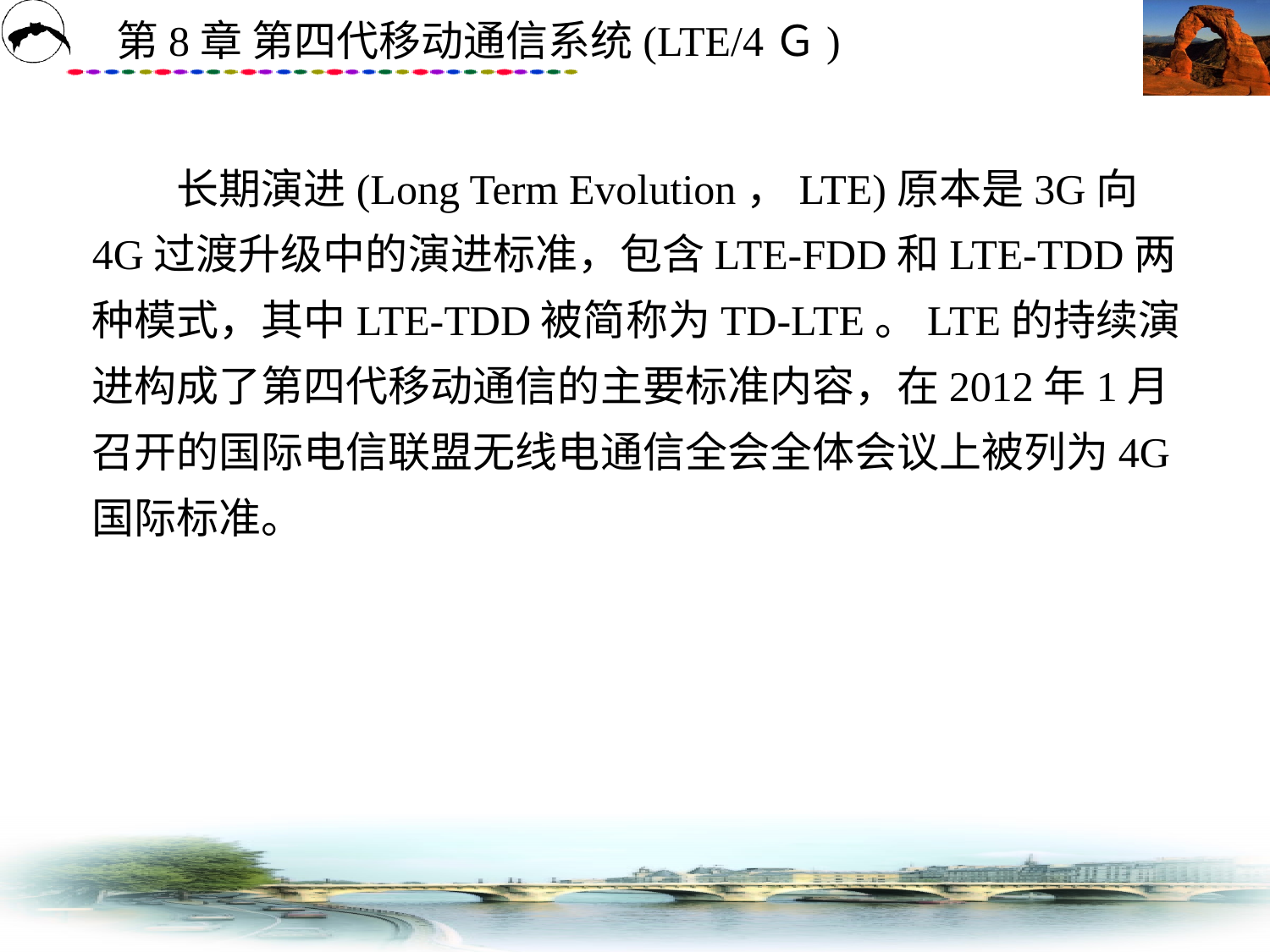

# 长期演进(Long Term Evolution，LTE)原本是3G向4G过渡升级中的演进标准，包含LTE-FDD和LTE-TDD两种模式，其中LTE-TDD被简称为TD-LTE。LTE的持续演进构成了第四代移动通信的主要标准内容，在2012年1月召开的国际电信联盟无线电通信全会全体会议上被列为4G国际标准。